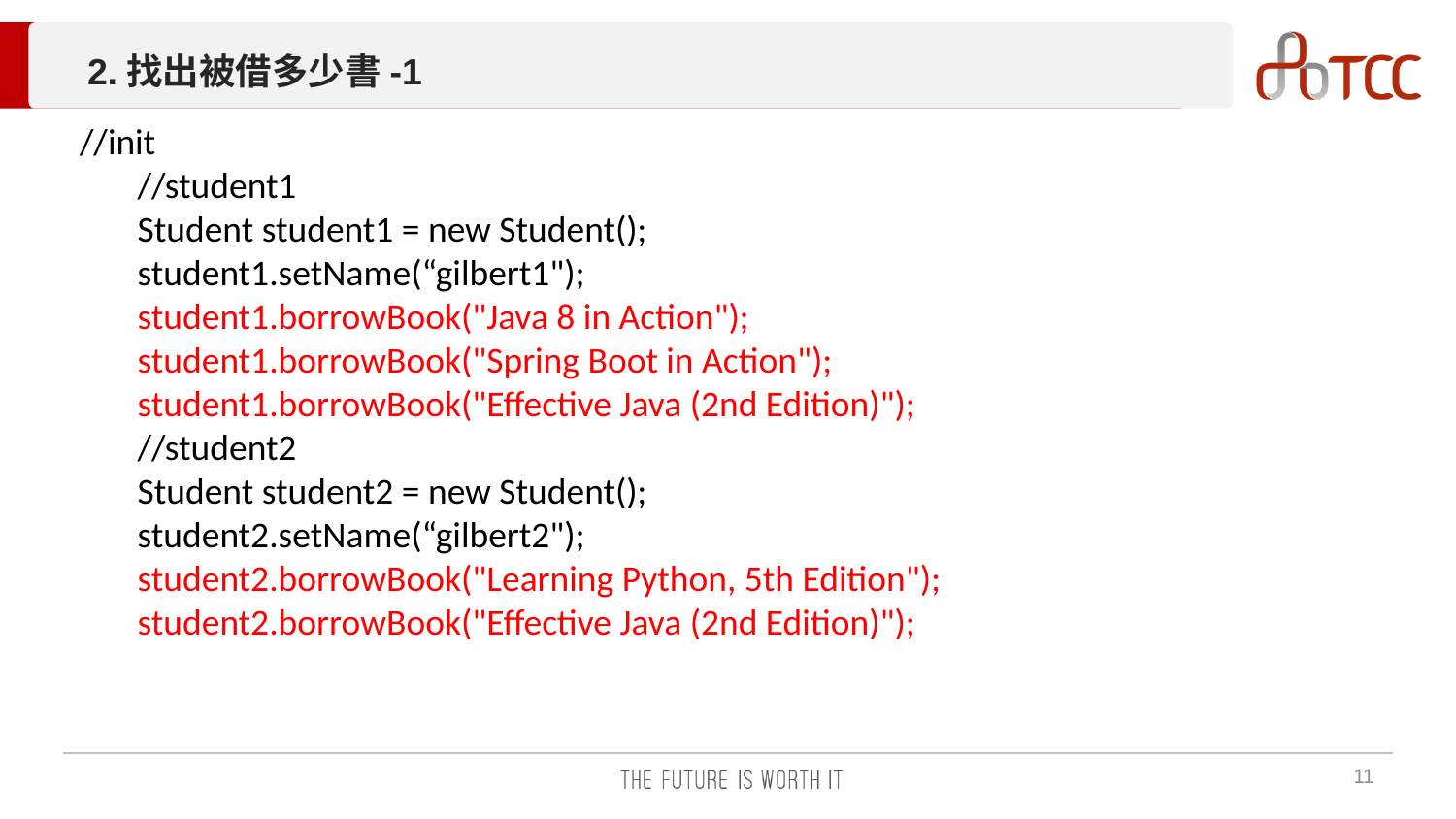

# 2.找出被借多少書-1
 //init
        //student1
        Student student1 = new Student();
        student1.setName(“gilbert1");
        student1.borrowBook("Java 8 in Action");
        student1.borrowBook("Spring Boot in Action");
        student1.borrowBook("Effective Java (2nd Edition)");
        //student2
        Student student2 = new Student();
        student2.setName(“gilbert2");
        student2.borrowBook("Learning Python, 5th Edition");
        student2.borrowBook("Effective Java (2nd Edition)");
11